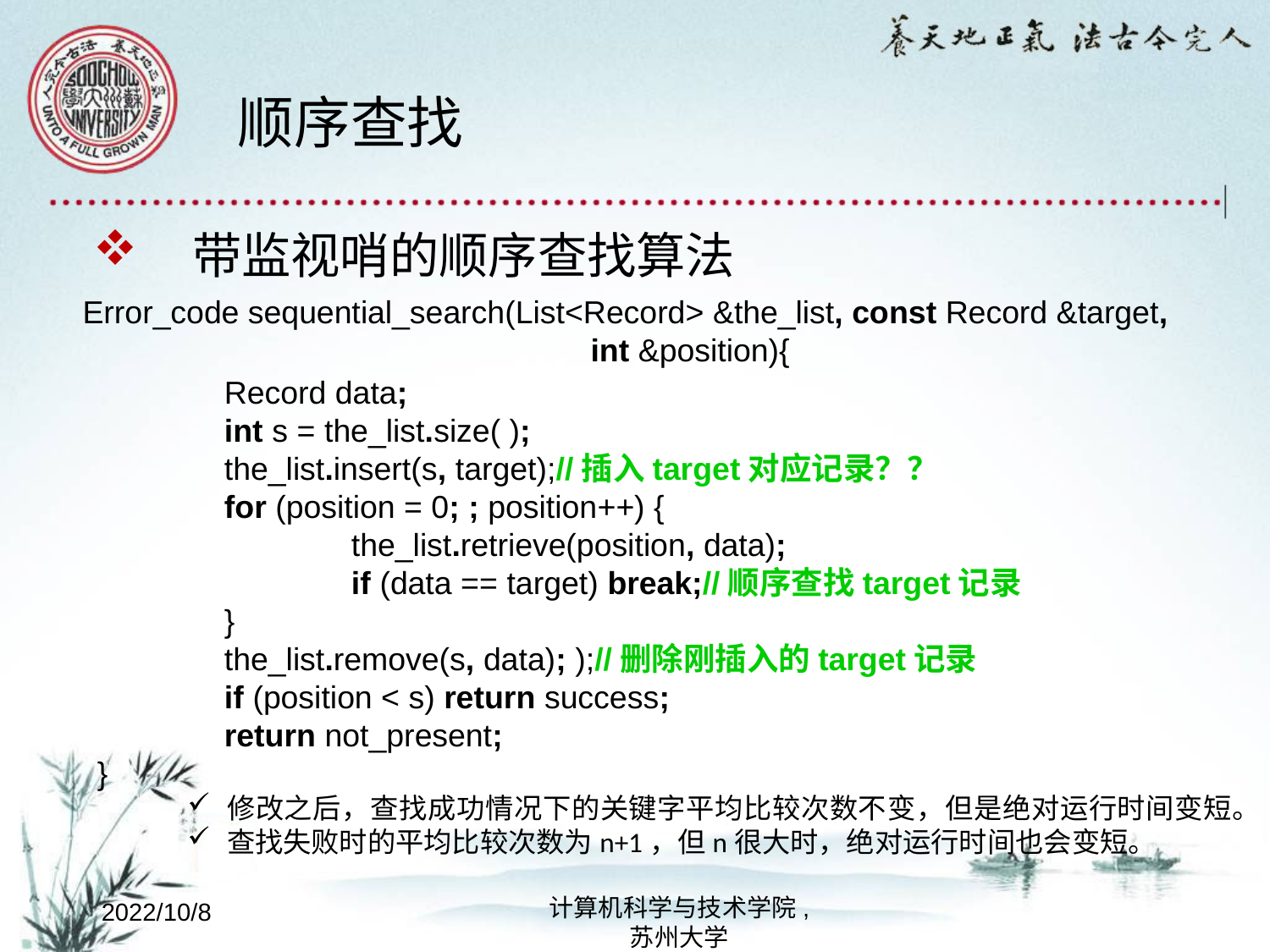

# 顺序查找
带监视哨的顺序查找算法
Error_code sequential_search(List<Record> &the_list, const Record &target, 				int &position){
	Record data;
	int s = the_list.size( );
	the_list.insert(s, target);//插入target对应记录？？
	for (position = 0; ; position++) {
		the_list.retrieve(position, data);
		if (data == target) break;//顺序查找target记录
	}
	the_list.remove(s, data); );//删除刚插入的target记录
	if (position < s) return success;
	return not_present;
}
修改之后，查找成功情况下的关键字平均比较次数不变，但是绝对运行时间变短。
查找失败时的平均比较次数为n+1，但n很大时，绝对运行时间也会变短。
计算机科学与技术学院,
苏州大学
2022/10/8